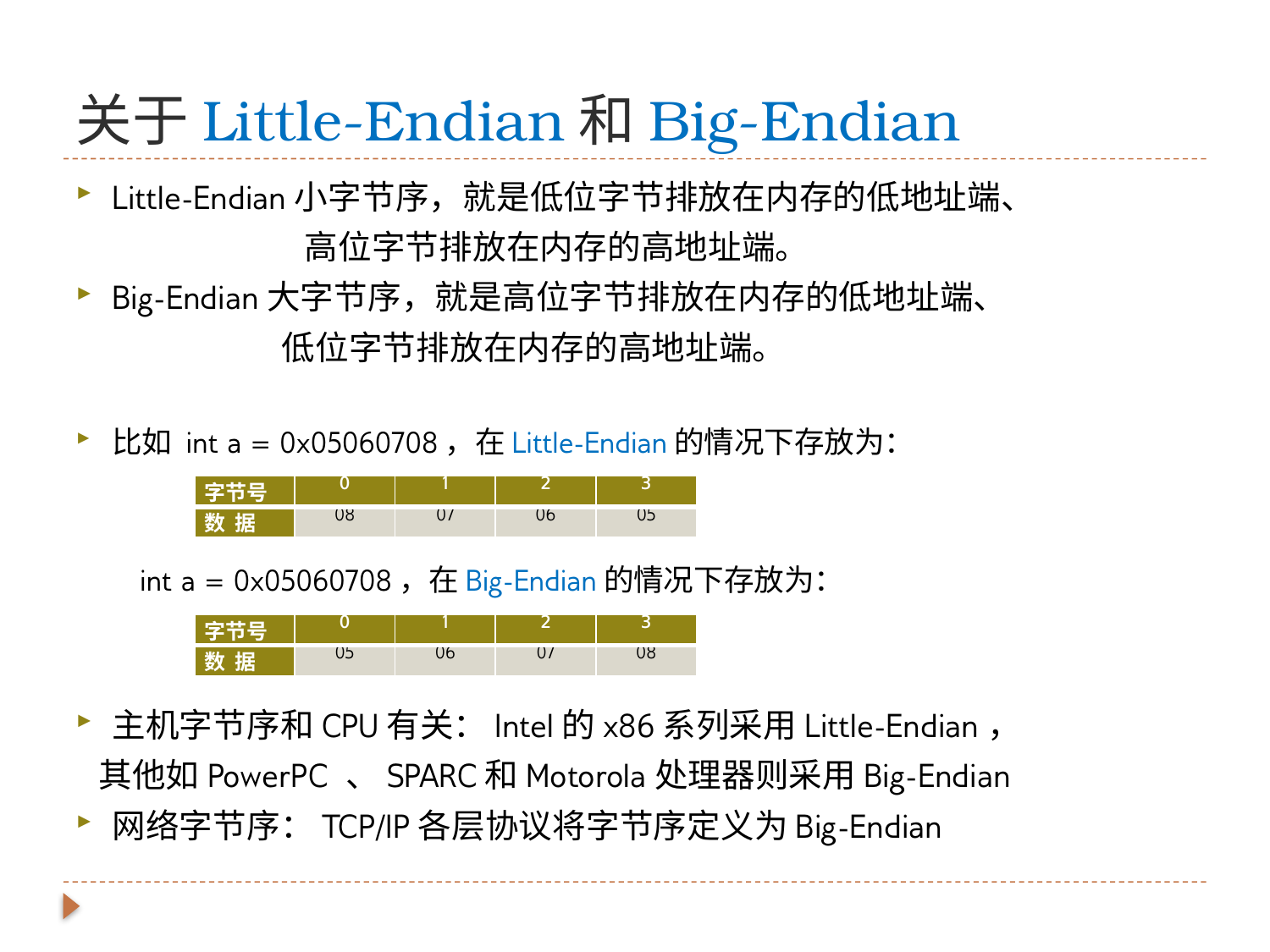

# 关于Little-Endian和Big-Endian
Little-Endian小字节序，就是低位字节排放在内存的低地址端、
                             高位字节排放在内存的高地址端。
Big-Endian大字节序，就是高位字节排放在内存的低地址端、
                          低位字节排放在内存的高地址端。

比如 int a = 0x05060708，在Little-Endian的情况下存放为：

       int a = 0x05060708，在Big-Endian的情况下存放为：

主机字节序和CPU有关：Intel的x86系列采用Little-Endian，
  其他如PowerPC 、SPARC和Motorola处理器则采用Big-Endian
网络字节序：TCP/IP各层协议将字节序定义为Big-Endian

| 字节号 | 0 | 1 | 2 | 3 |
| --- | --- | --- | --- | --- |
| 数 据 | 08 | 07 | 06 | 05 |
| 字节号 | 0 | 1 | 2 | 3 |
| --- | --- | --- | --- | --- |
| 数 据 | 05 | 06 | 07 | 08 |